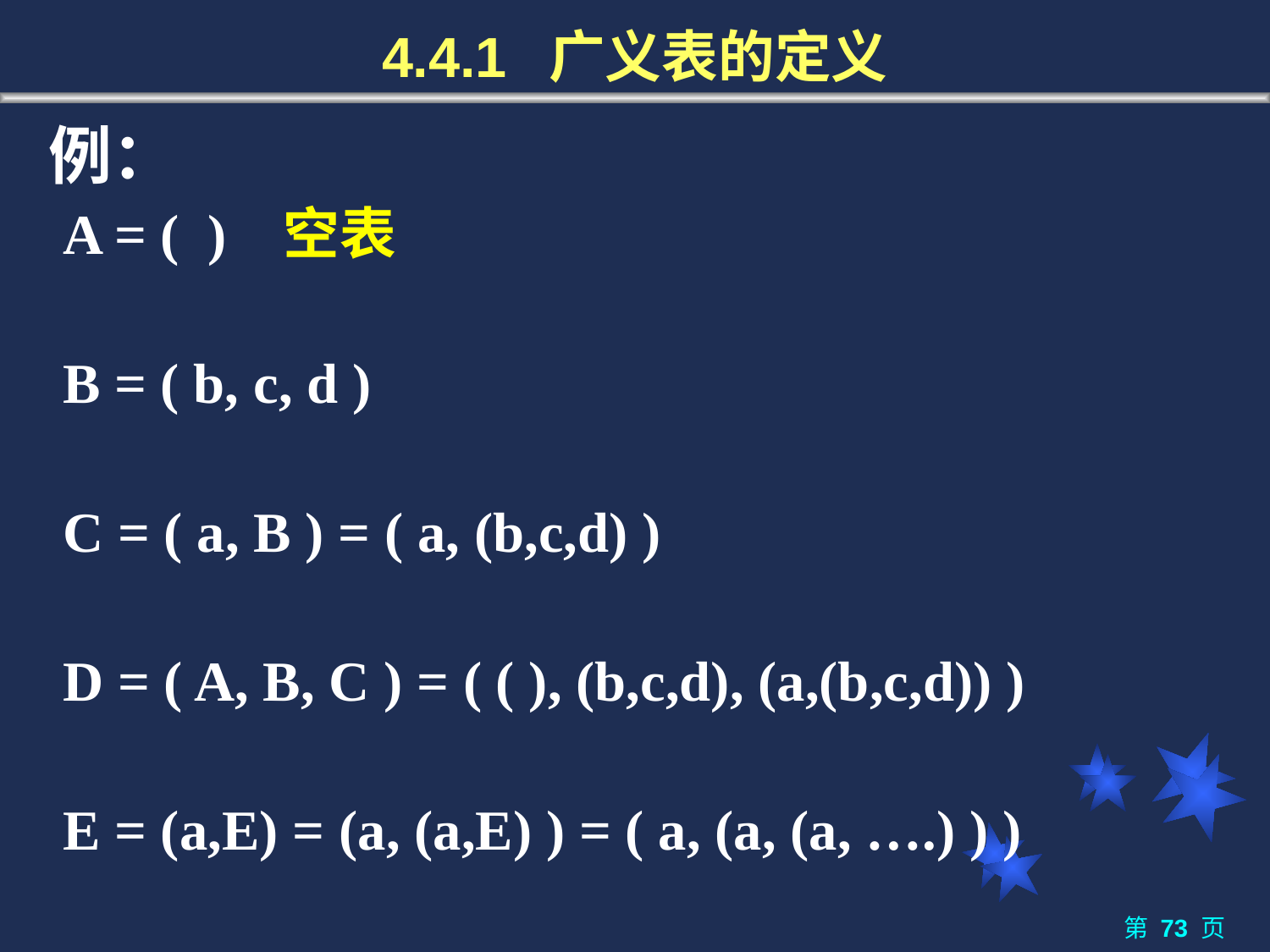

4.4.1  广义表的定义
例：
 A = (  )   空表
 B = ( b, c, d )

 C = ( a, B ) = ( a, (b,c,d) )

 D = ( A, B, C ) = ( ( ), (b,c,d), (a,(b,c,d)) )

 E = (a,E) = (a, (a,E) ) = ( a, (a, (a, ….) ) )

第 73 页